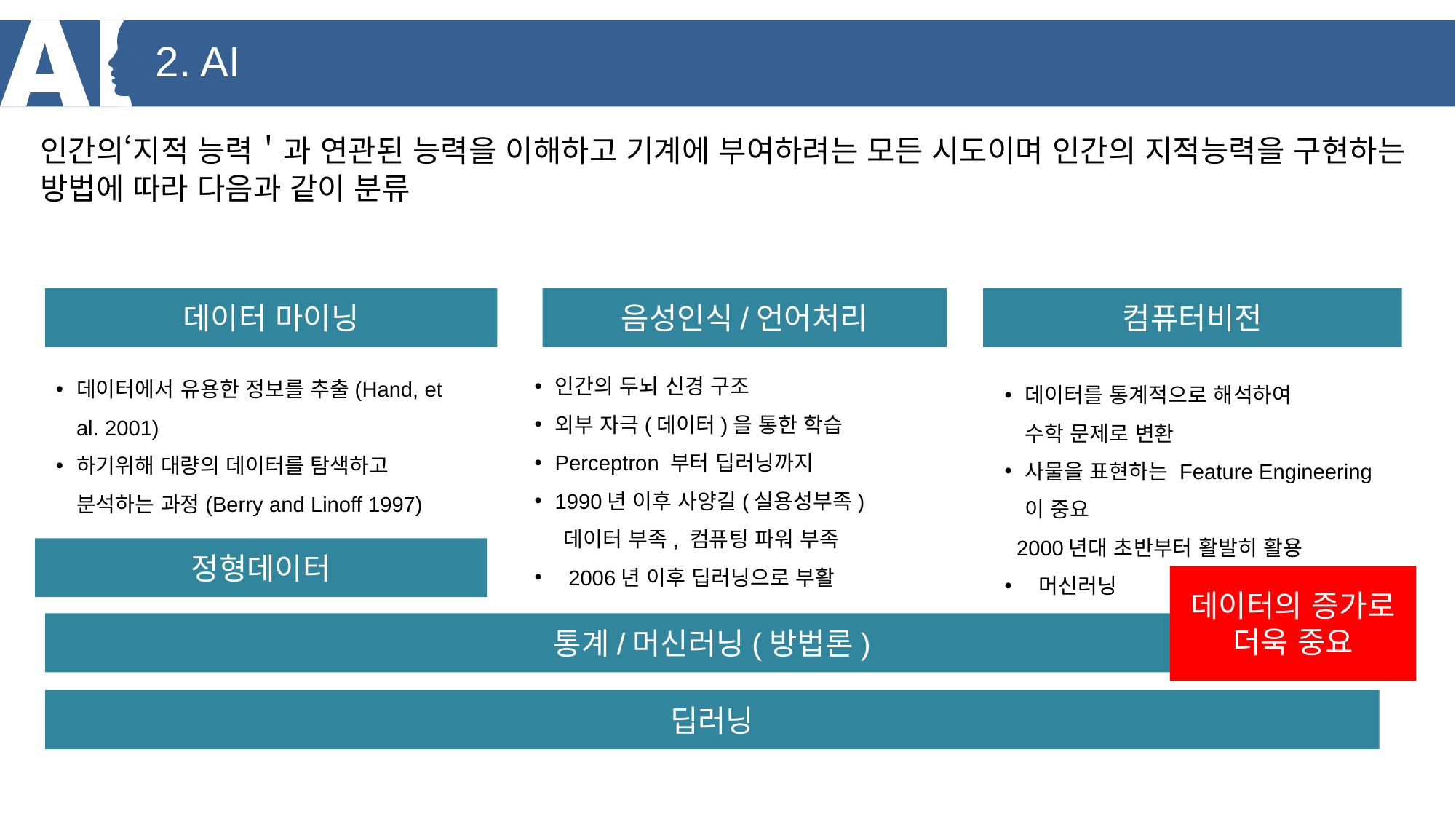

2. AI
인간의‘지적 능력＇과 연관된 능력을 이해하고 기계에 부여하려는 모든 시도이며 인간의 지적능력을 구현하는 방법에 따라 다음과 같이 분류
데이터 마이닝
음성인식/언어처리
컴퓨터비전
인간의 두뇌 신경 구조
외부 자극(데이터)을 통한 학습
Perceptron 부터 딥러닝까지
1990년 이후 사양길(실용성부족)
    데이터 부족, 컴퓨팅 파워 부족
2006년 이후 딥러닝으로 부활
데이터에서 유용한 정보를 추출(Hand, et al. 2001)
하기위해 대량의 데이터를 탐색하고 분석하는 과정(Berry and Linoff 1997)
데이터를 통계적으로 해석하여
수학 문제로 변환
사물을 표현하는 Feature Engineering이 중요
  2000년대 초반부터 활발히 활용
머신러닝

정형데이터
데이터의 증가로 더욱 중요
통계/머신러닝(방법론)
딥러닝